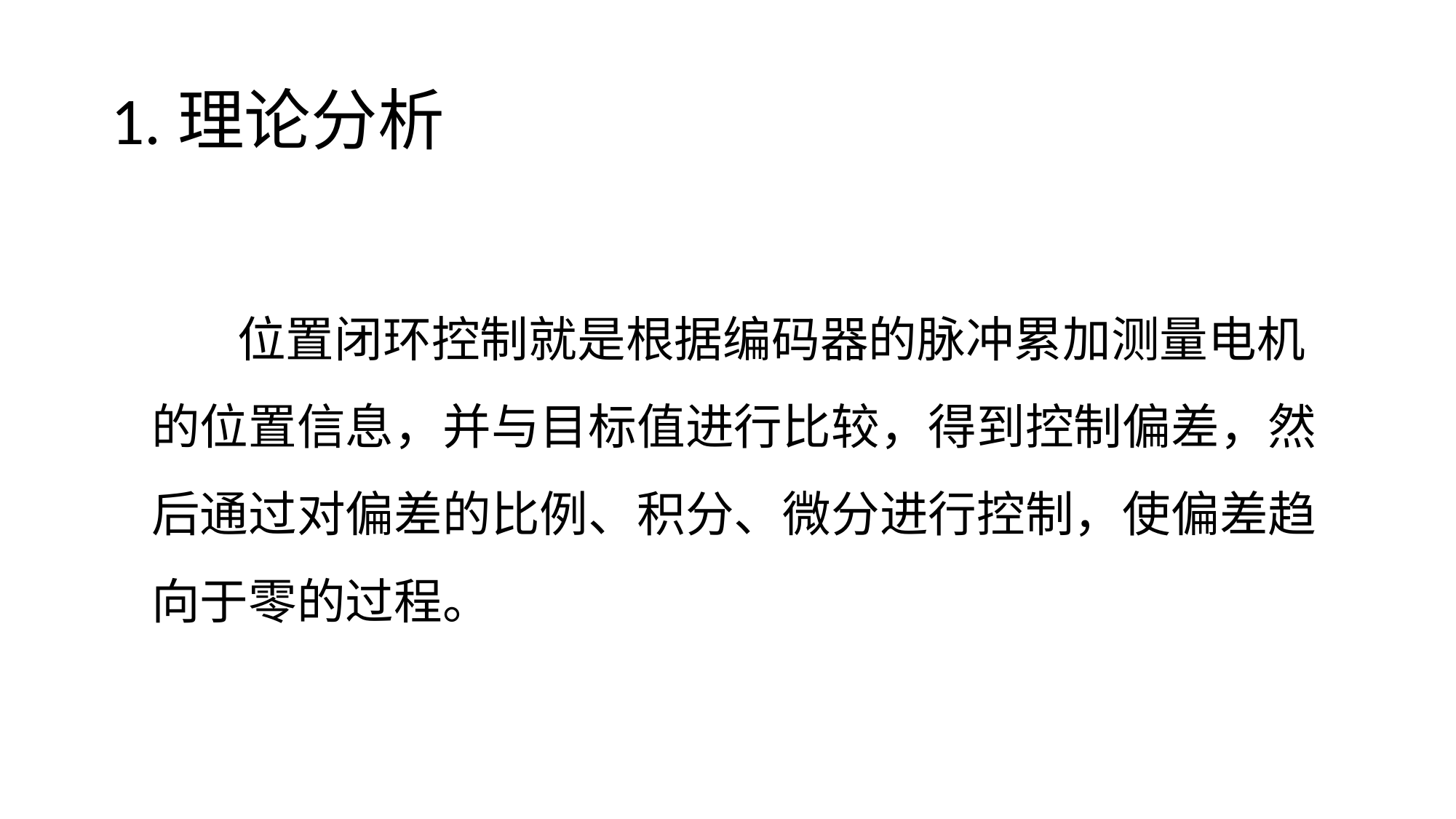

# 1.理论分析
位置闭环控制就是根据编码器的脉冲累加测量电机的位置信息，并与目标值进行比较，得到控制偏差，然后通过对偏差的比例、积分、微分进行控制，使偏差趋向于零的过程。